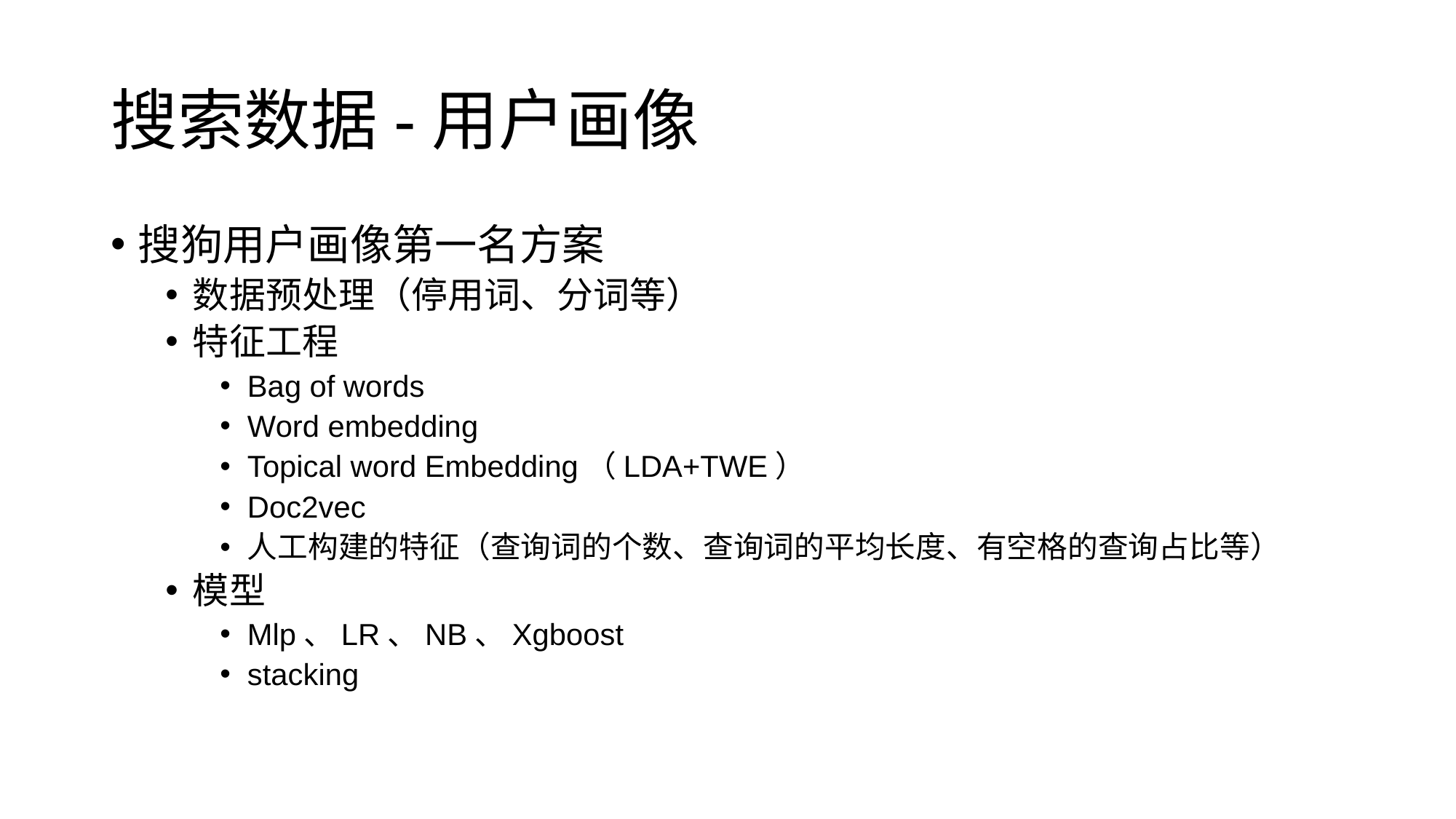

# 搜索数据-用户画像
搜狗用户画像第一名方案
数据预处理（停用词、分词等）
特征工程
Bag of words
Word embedding
Topical word Embedding（LDA+TWE）
Doc2vec
人工构建的特征（查询词的个数、查询词的平均长度、有空格的查询占比等）
模型
Mlp、LR、NB、Xgboost
stacking